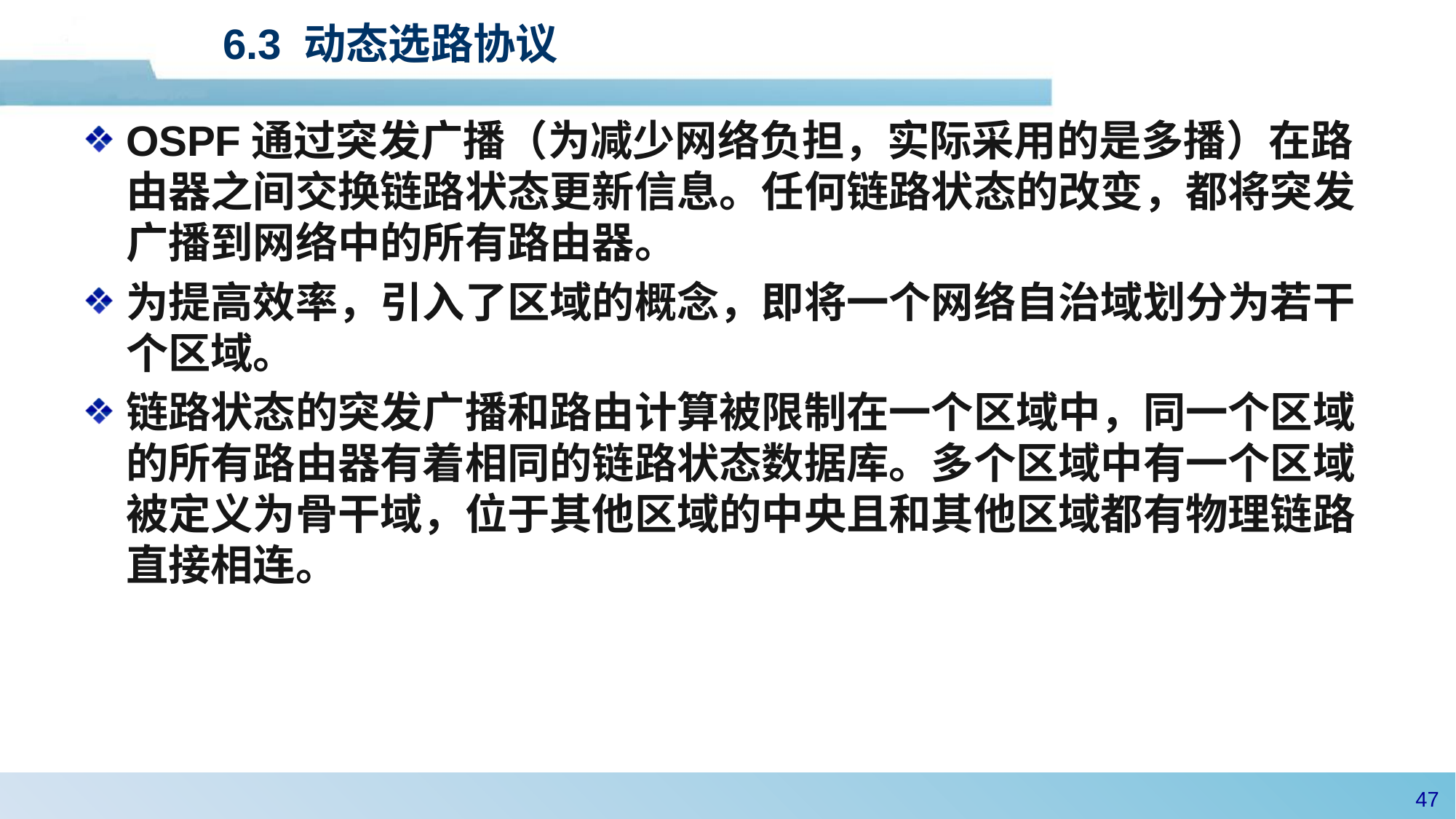

6.3 动态选路协议
OSPF通过突发广播（为减少网络负担，实际采用的是多播）在路由器之间交换链路状态更新信息。任何链路状态的改变，都将突发广播到网络中的所有路由器。
为提高效率，引入了区域的概念，即将一个网络自治域划分为若干个区域。
链路状态的突发广播和路由计算被限制在一个区域中，同一个区域的所有路由器有着相同的链路状态数据库。多个区域中有一个区域被定义为骨干域，位于其他区域的中央且和其他区域都有物理链路直接相连。
47